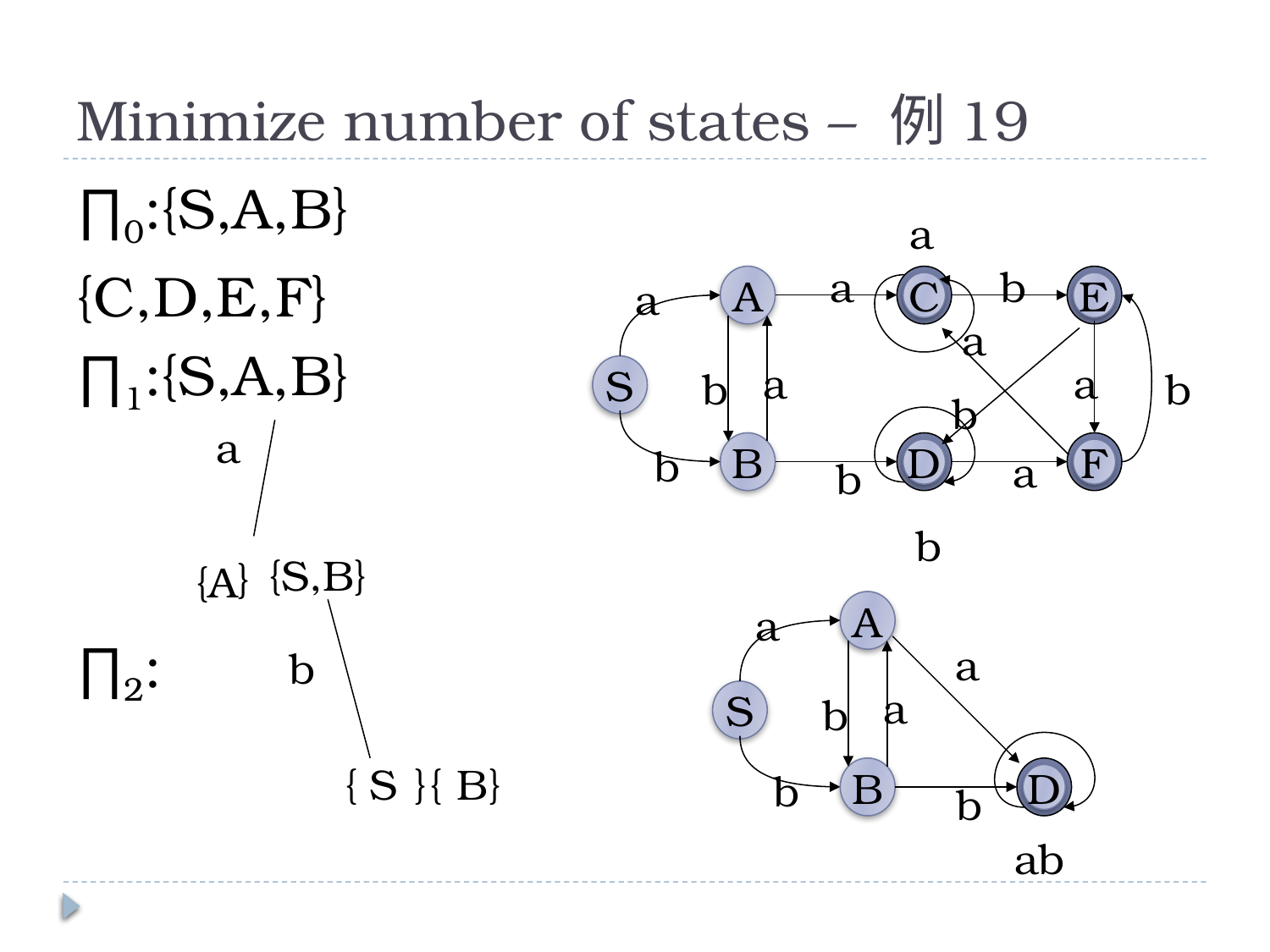

# Minimize number of states – 例19
∏0:{S,A,B}
{C,D,E,F}
∏1:{S,A,B}
∏2:
a
a
b
A

C

E
a
a
a
a
S
b
b
b
B

D

F
b
a
b
b

a

{S,B}
}
{A
A
a
a
a
S
b
B

D
b
b
b

b

{
S
{
}
B
}
a